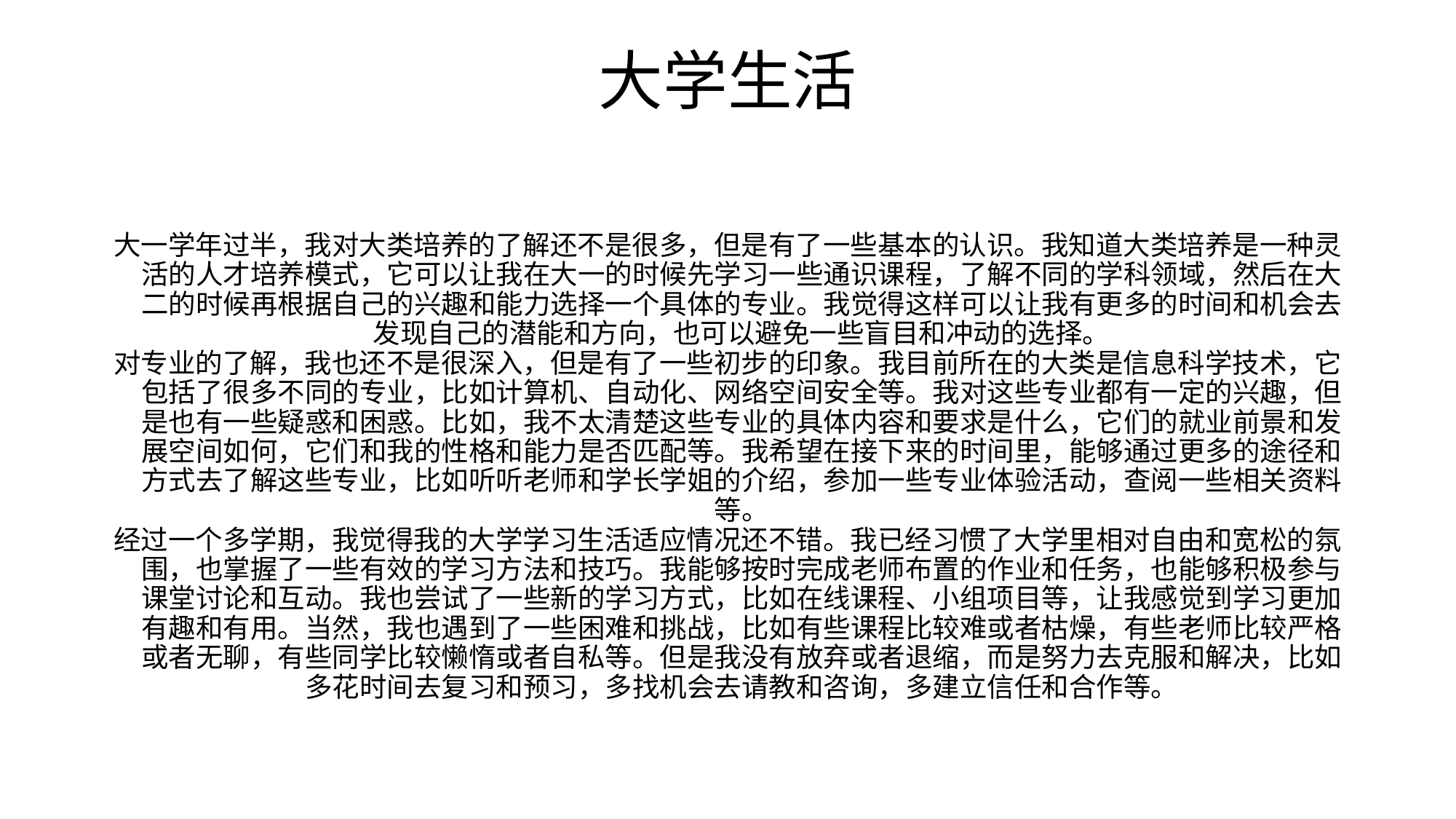

# 大学生活
大一学年过半，我对大类培养的了解还不是很多，但是有了一些基本的认识。我知道大类培养是一种灵活的人才培养模式，它可以让我在大一的时候先学习一些通识课程，了解不同的学科领域，然后在大二的时候再根据自己的兴趣和能力选择一个具体的专业。我觉得这样可以让我有更多的时间和机会去发现自己的潜能和方向，也可以避免一些盲目和冲动的选择。
对专业的了解，我也还不是很深入，但是有了一些初步的印象。我目前所在的大类是信息科学技术，它包括了很多不同的专业，比如计算机、自动化、网络空间安全等。我对这些专业都有一定的兴趣，但是也有一些疑惑和困惑。比如，我不太清楚这些专业的具体内容和要求是什么，它们的就业前景和发展空间如何，它们和我的性格和能力是否匹配等。我希望在接下来的时间里，能够通过更多的途径和方式去了解这些专业，比如听听老师和学长学姐的介绍，参加一些专业体验活动，查阅一些相关资料等。
经过一个多学期，我觉得我的大学学习生活适应情况还不错。我已经习惯了大学里相对自由和宽松的氛围，也掌握了一些有效的学习方法和技巧。我能够按时完成老师布置的作业和任务，也能够积极参与课堂讨论和互动。我也尝试了一些新的学习方式，比如在线课程、小组项目等，让我感觉到学习更加有趣和有用。当然，我也遇到了一些困难和挑战，比如有些课程比较难或者枯燥，有些老师比较严格或者无聊，有些同学比较懒惰或者自私等。但是我没有放弃或者退缩，而是努力去克服和解决，比如多花时间去复习和预习，多找机会去请教和咨询，多建立信任和合作等。